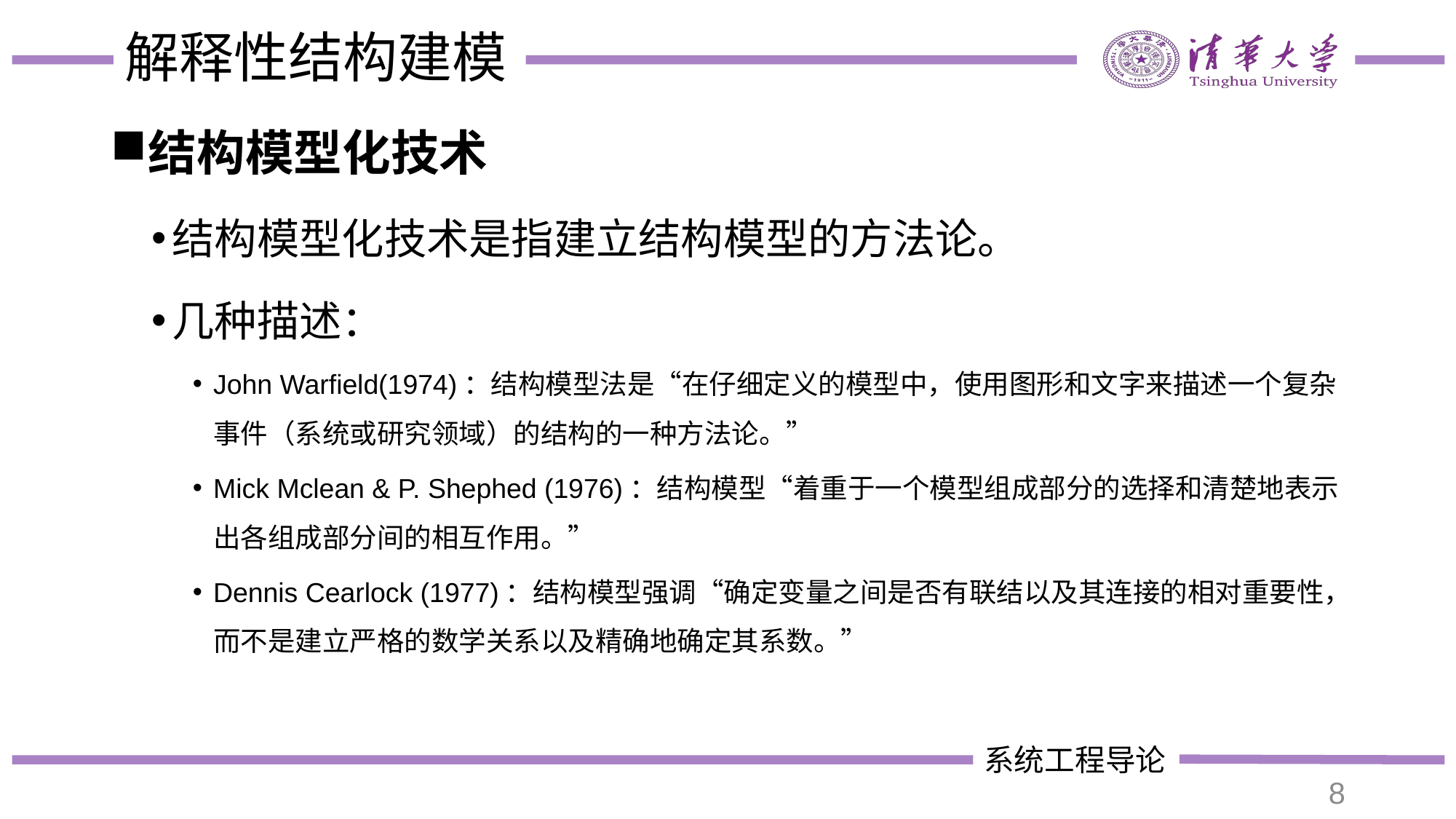

# 解释性结构建模
结构模型化技术
结构模型化技术是指建立结构模型的方法论。
几种描述：
John Warfield(1974)：结构模型法是“在仔细定义的模型中，使用图形和文字来描述一个复杂事件（系统或研究领域）的结构的一种方法论。”
Mick Mclean & P. Shephed (1976)：结构模型“着重于一个模型组成部分的选择和清楚地表示出各组成部分间的相互作用。”
Dennis Cearlock (1977)：结构模型强调“确定变量之间是否有联结以及其连接的相对重要性，而不是建立严格的数学关系以及精确地确定其系数。”
8